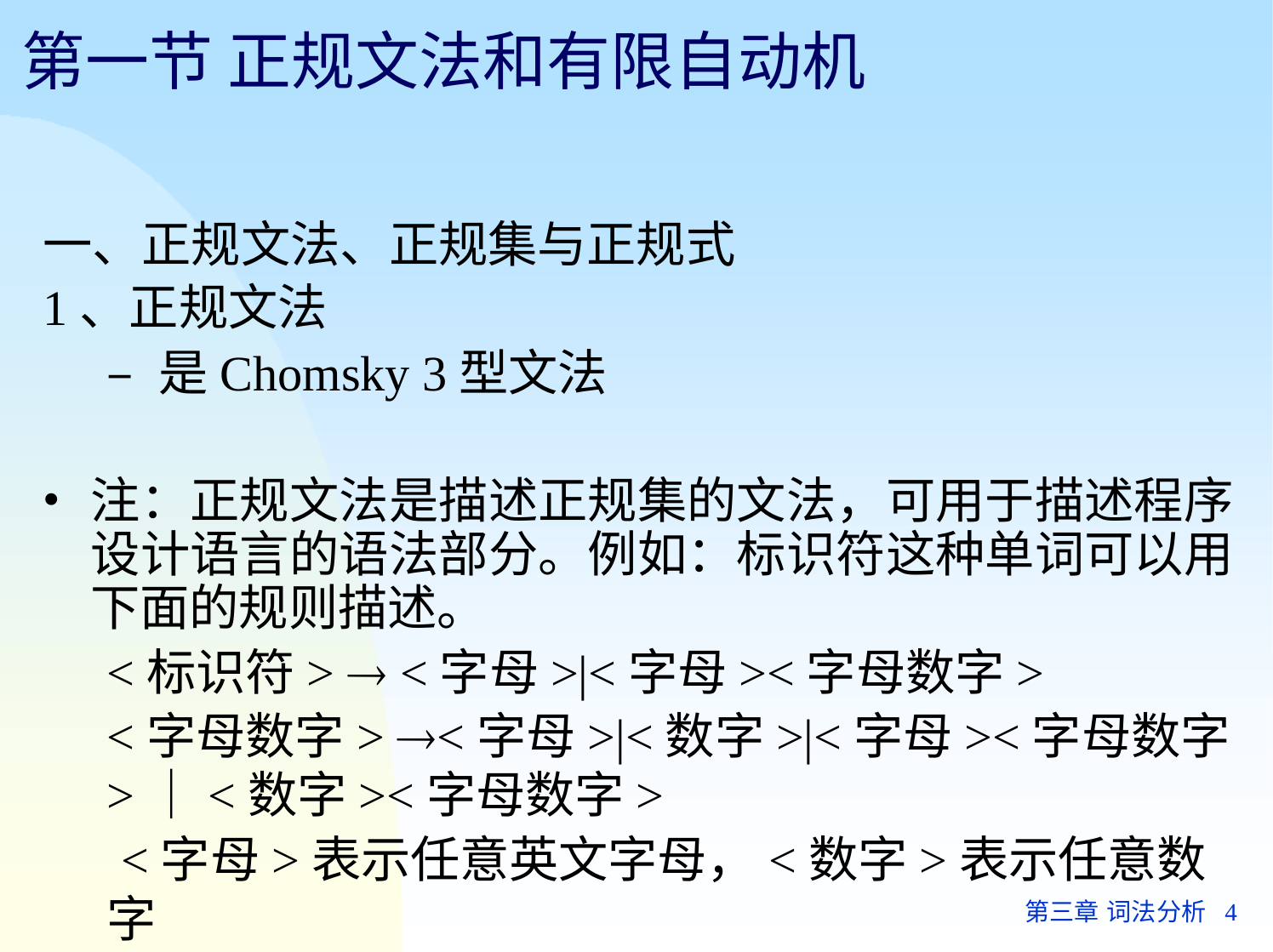

# 第一节 正规文法和有限自动机
一、正规文法、正规集与正规式
1、正规文法
– 是Chomsky 3型文法

注：正规文法是描述正规集的文法，可用于描述程序 设计语言的语法部分。例如：标识符这种单词可以用 下面的规则描述。
<标识符> → <字母>|<字母><字母数字>
<字母数字> →<字母>|<数字>|<字母><字母数字>｜<数字><字母数字>
 <字母>表示任意英文字母，<数字>表示任意数字
第三章 词法分析	4